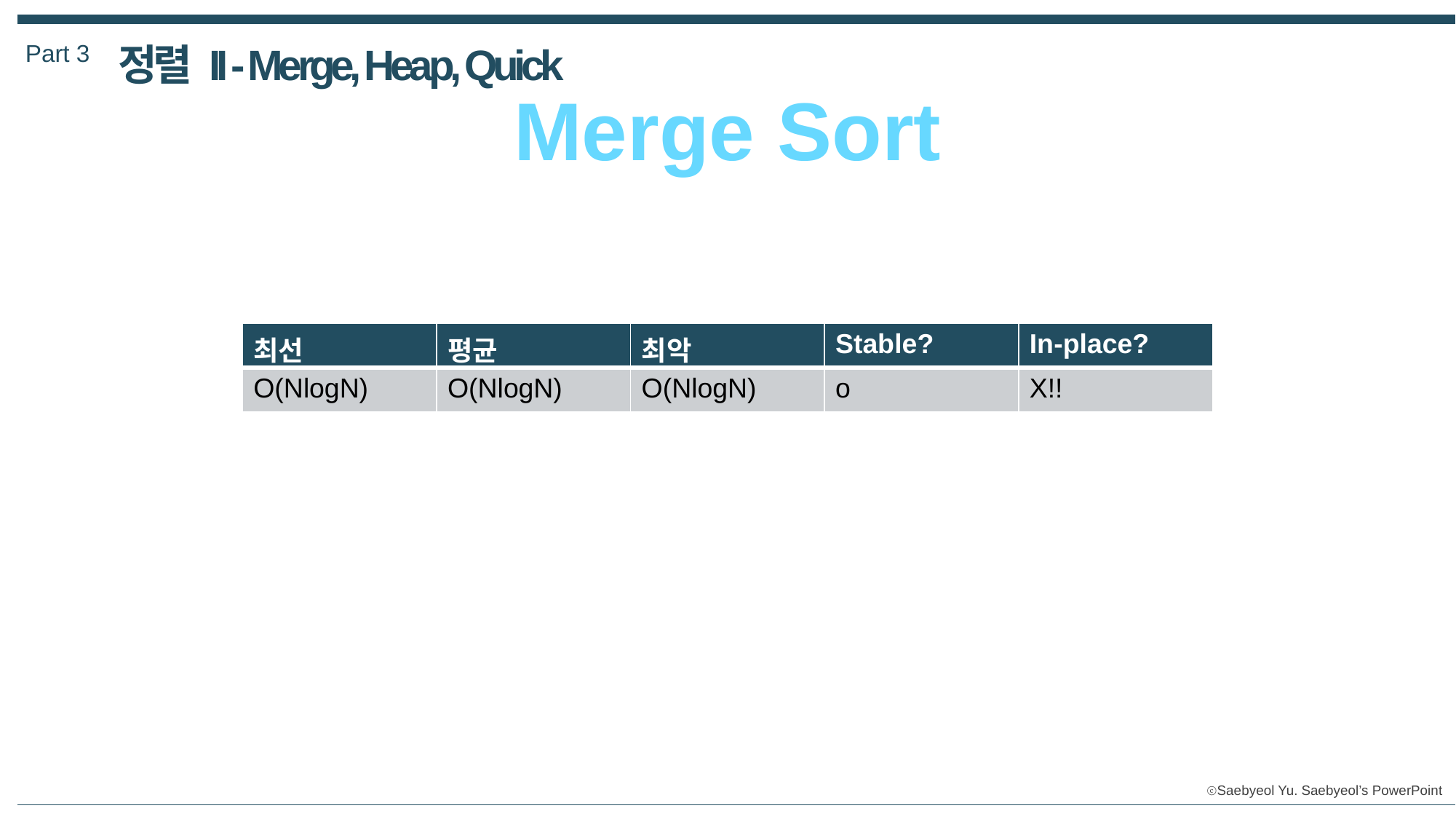

Part 3
정렬 II - Merge, Heap, Quick
Merge Sort
| 최선 | 평균 | 최악 | Stable? | In-place? |
| --- | --- | --- | --- | --- |
| O(NlogN) | O(NlogN) | O(NlogN) | o | X!! |